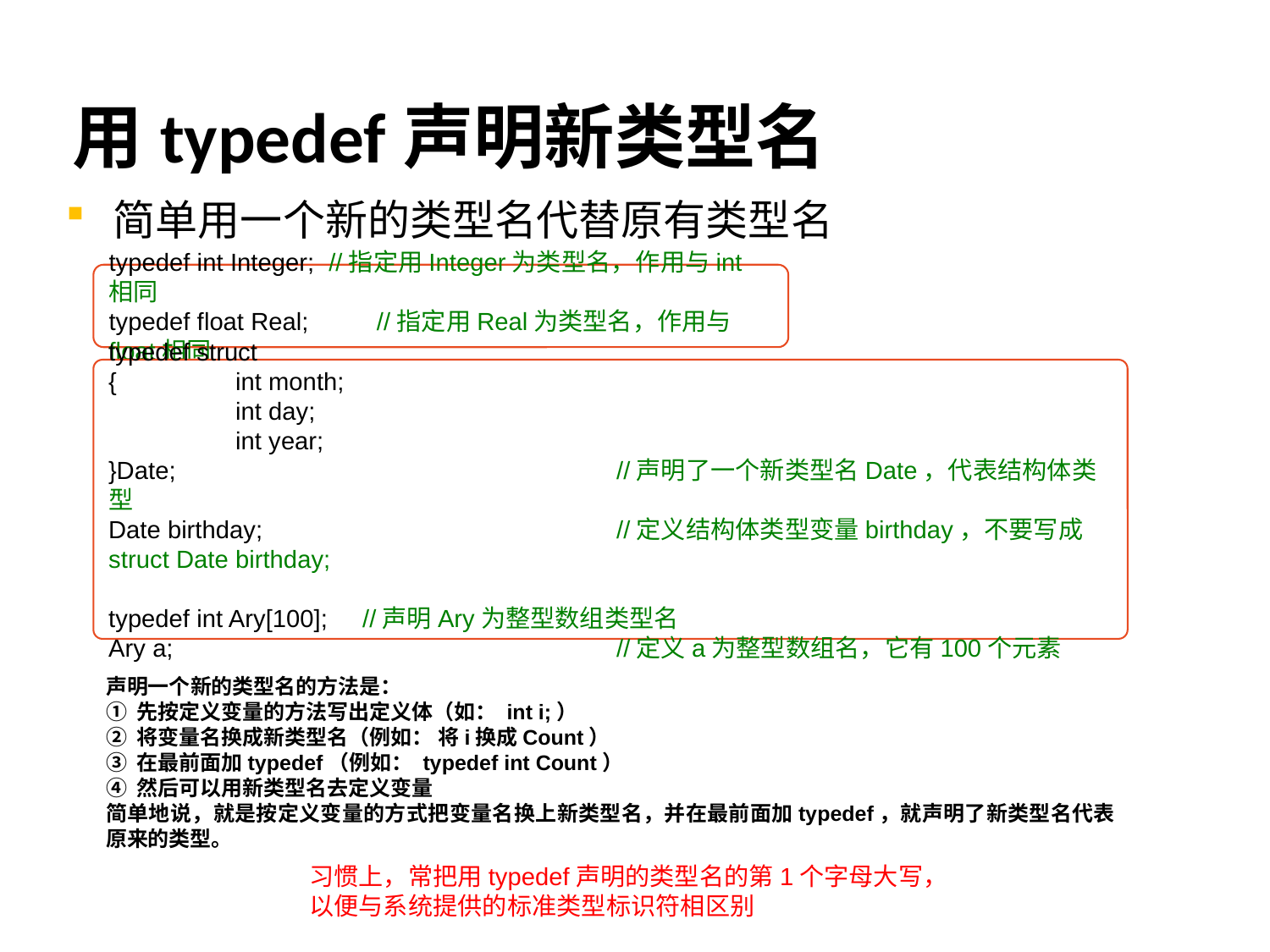

# 用typedef声明新类型名
简单用一个新的类型名代替原有类型名

typedef int Integer;  //指定用Integer为类型名，作用与int相同
typedef float Real;	  //指定用Real为类型名，作用与float相同
typedef struct
{	int month;
	int day;
	int year;
}Date;				//声明了一个新类型名Date，代表结构体类型
Date birthday;			//定义结构体类型变量birthday，不要写成struct Date birthday;

typedef int Ary[100];	//声明Ary为整型数组类型名
Ary a;				//定义a为整型数组名，它有100个元素
声明一个新的类型名的方法是：
① 先按定义变量的方法写出定义体（如： int i;）
② 将变量名换成新类型名（例如： 将i换成Count）
③ 在最前面加typedef（例如： typedef int Count）
④ 然后可以用新类型名去定义变量
简单地说，就是按定义变量的方式把变量名换上新类型名，并在最前面加typedef，就声明了新类型名代表原来的类型。
习惯上，常把用typedef声明的类型名的第1个字母大写，以便与系统提供的标准类型标识符相区别